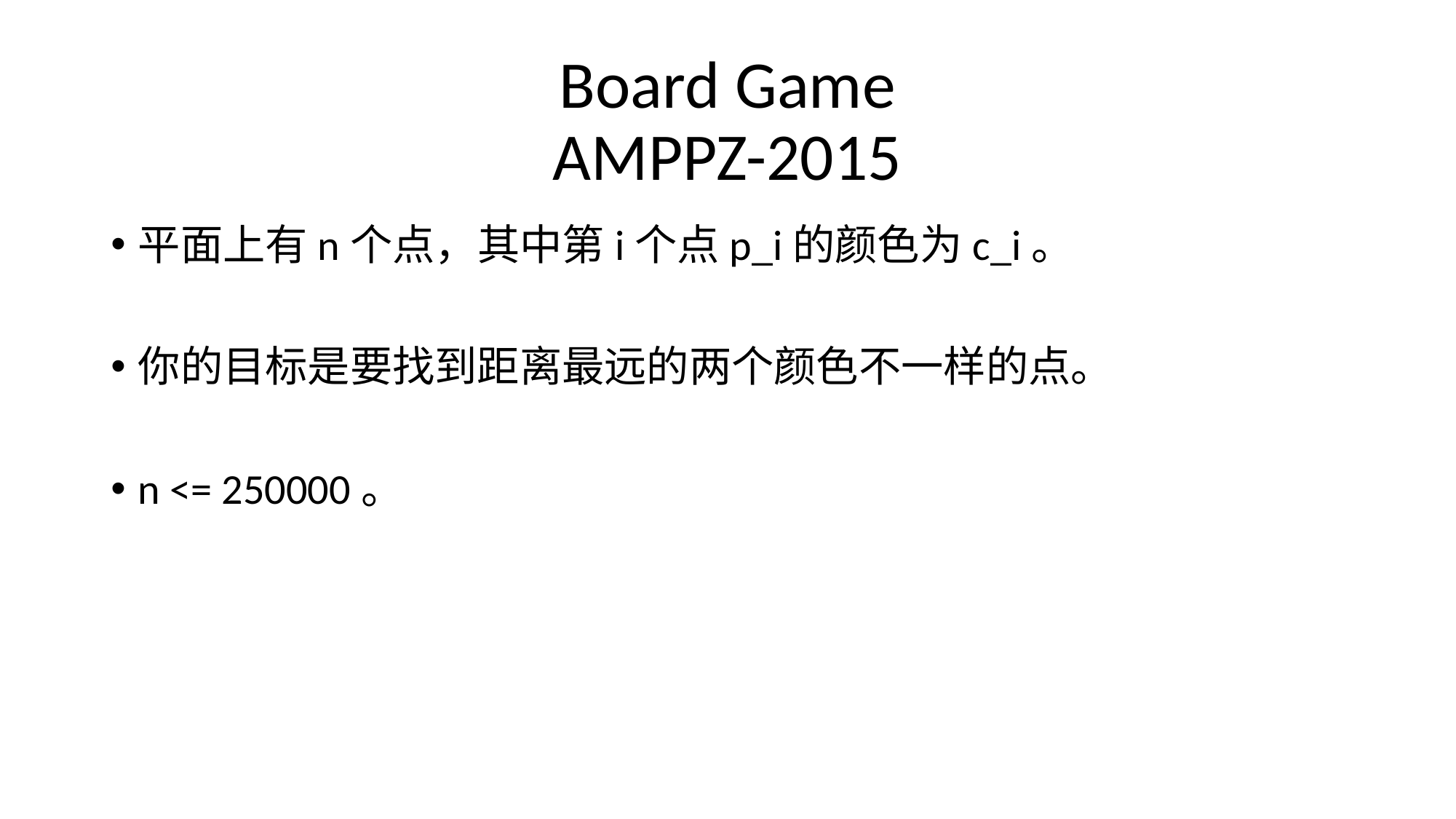

# Board Game AMPPZ-2015
平面上有n个点，其中第i个点p_i的颜色为c_i。

你的目标是要找到距离最远的两个颜色不一样的点。

n <= 250000。